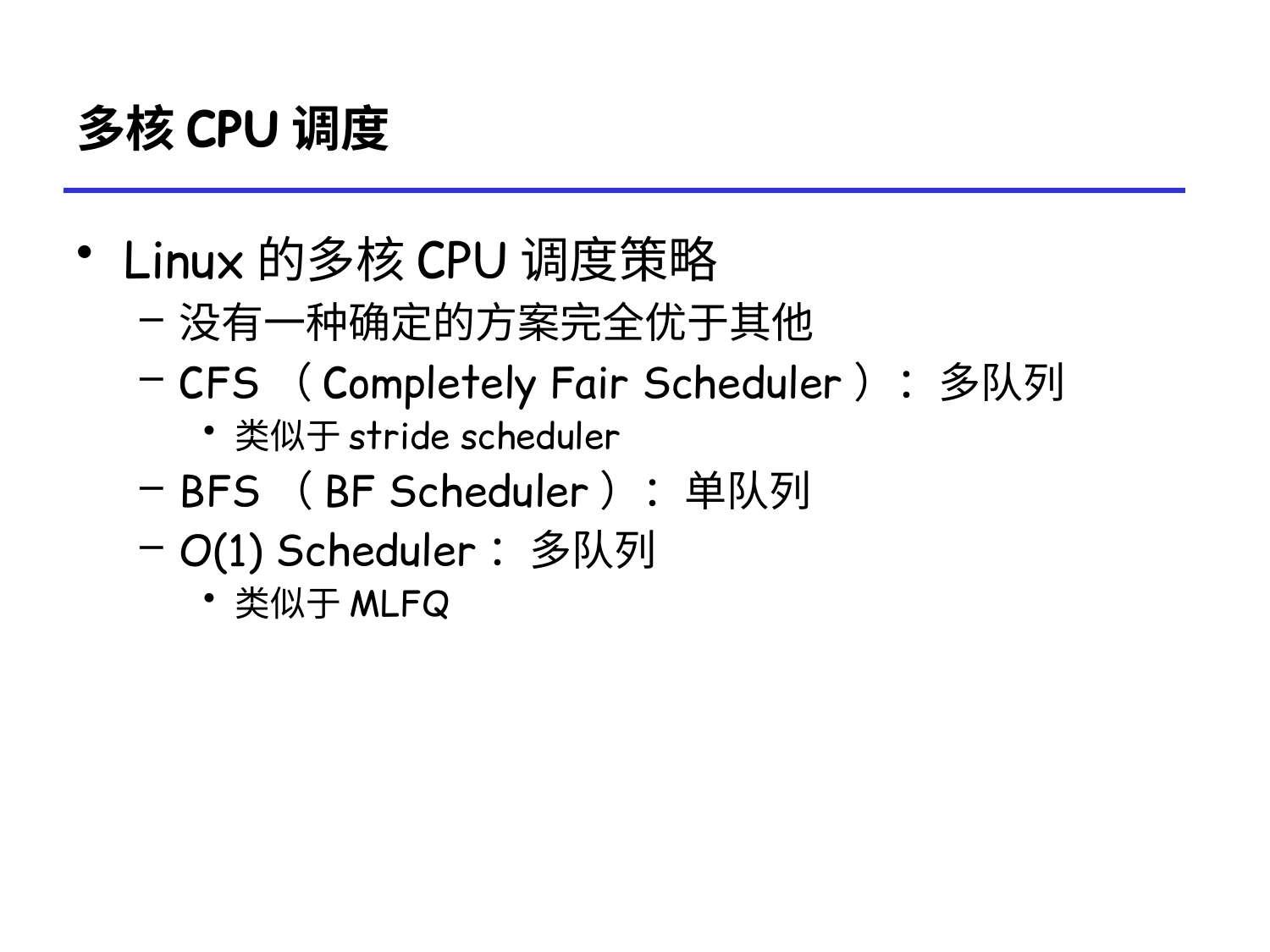

# 多核CPU调度
Linux的多核CPU调度策略
没有一种确定的方案完全优于其他
CFS（Completely Fair Scheduler）：多队列
类似于stride scheduler
BFS（BF Scheduler）：单队列
O(1) Scheduler：多队列
类似于MLFQ
57